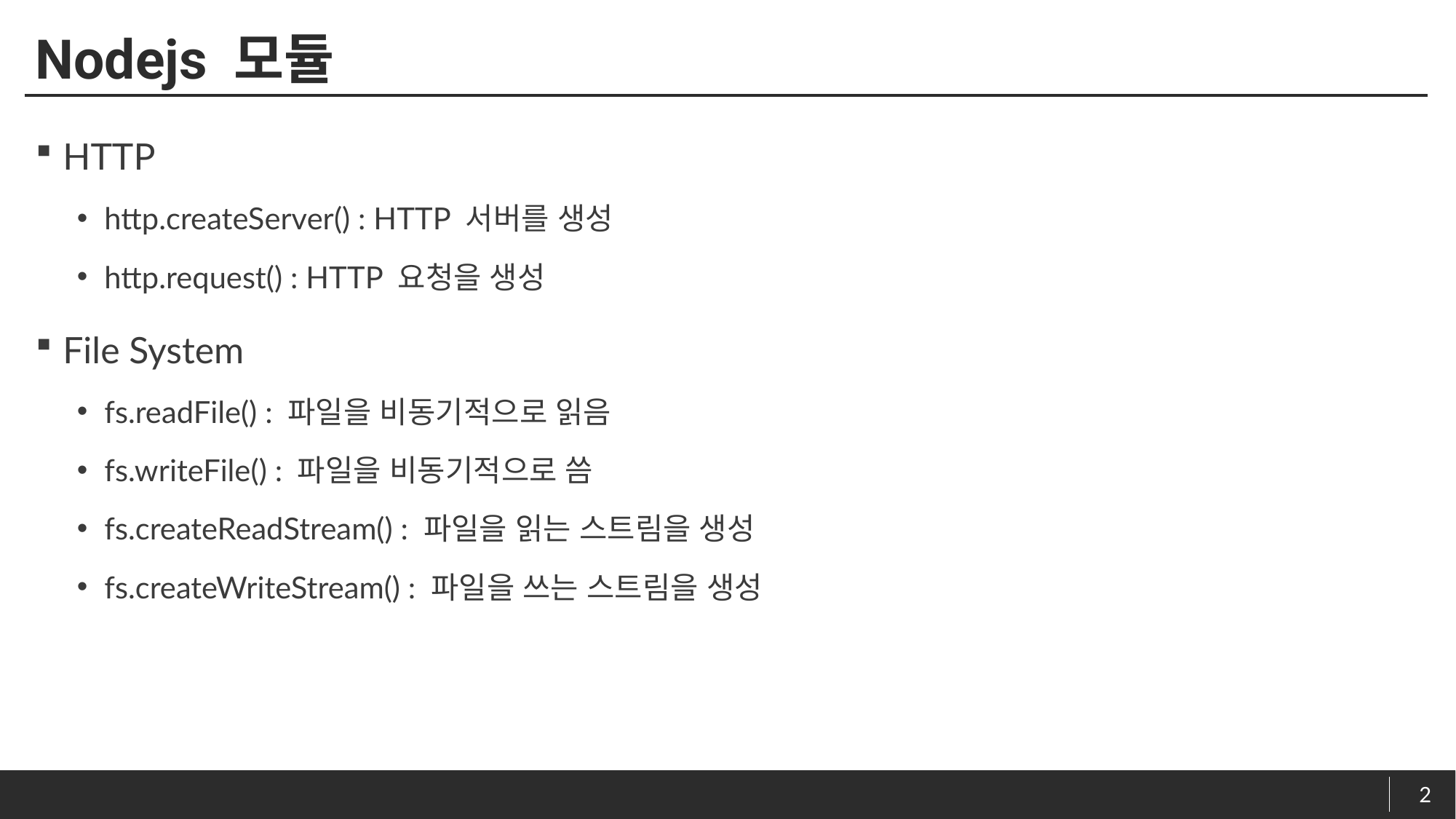

# Nodejs 모듈
HTTP
http.createServer() : HTTP 서버를 생성
http.request() : HTTP 요청을 생성
File System
fs.readFile() : 파일을 비동기적으로 읽음
fs.writeFile() : 파일을 비동기적으로 씀
fs.createReadStream() : 파일을 읽는 스트림을 생성
fs.createWriteStream() : 파일을 쓰는 스트림을 생성

2